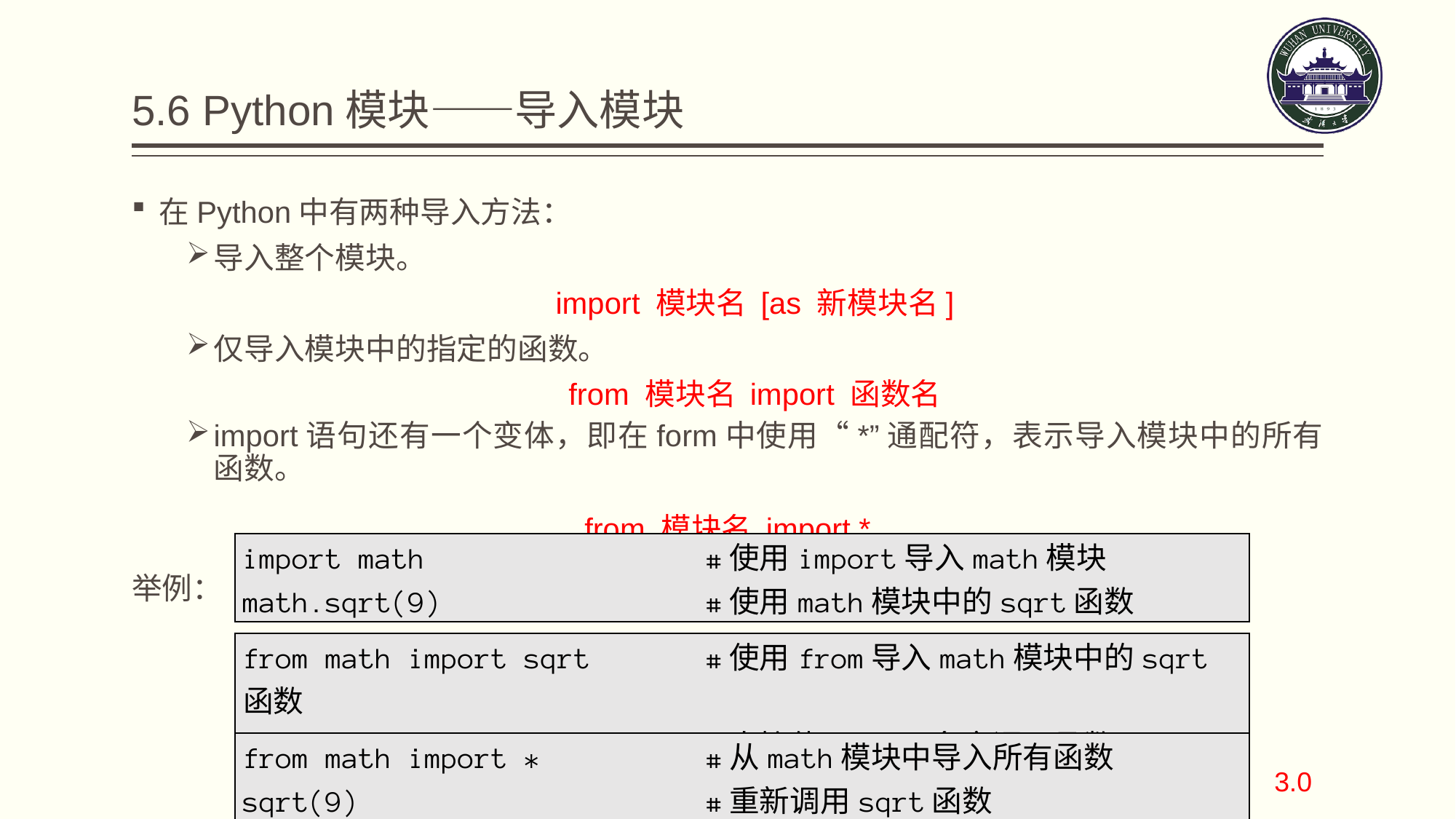

# 5.6 Python模块——导入模块
在Python中有两种导入方法：
导入整个模块。
import 模块名 [as 新模块名]
仅导入模块中的指定的函数。
from 模块名 import 函数名
import语句还有一个变体，即在form中使用“*”通配符，表示导入模块中的所有函数。
from 模块名 import *
举例：

| import math #使用import导入math模块 math.sqrt(9) #使用math模块中的sqrt函数 |
| --- |
| from math import sqrt #使用from导入math模块中的sqrt函数 sqrt(9) #直接使用sqrt名字调用函数 |
| --- |
| from math import \* #从math模块中导入所有函数 sqrt(9) #重新调用sqrt函数 |
| --- |
3.0